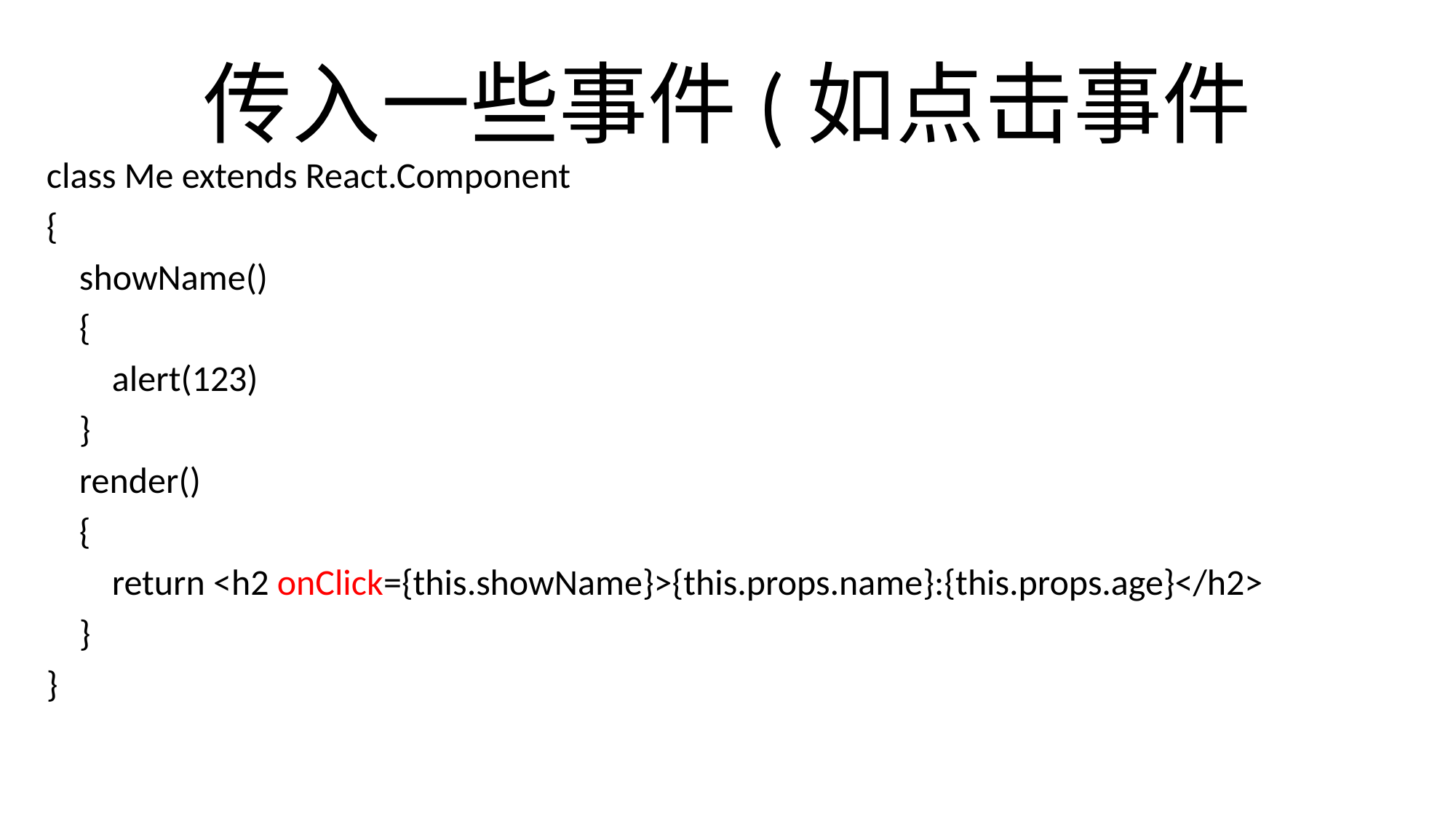

# 传入一些事件(如点击事件
class Me extends React.Component
{
    showName()
    {
        alert(123)
    }
    render()
    {
        return <h2 onClick={this.showName}>{this.props.name}:{this.props.age}</h2>
    }
}